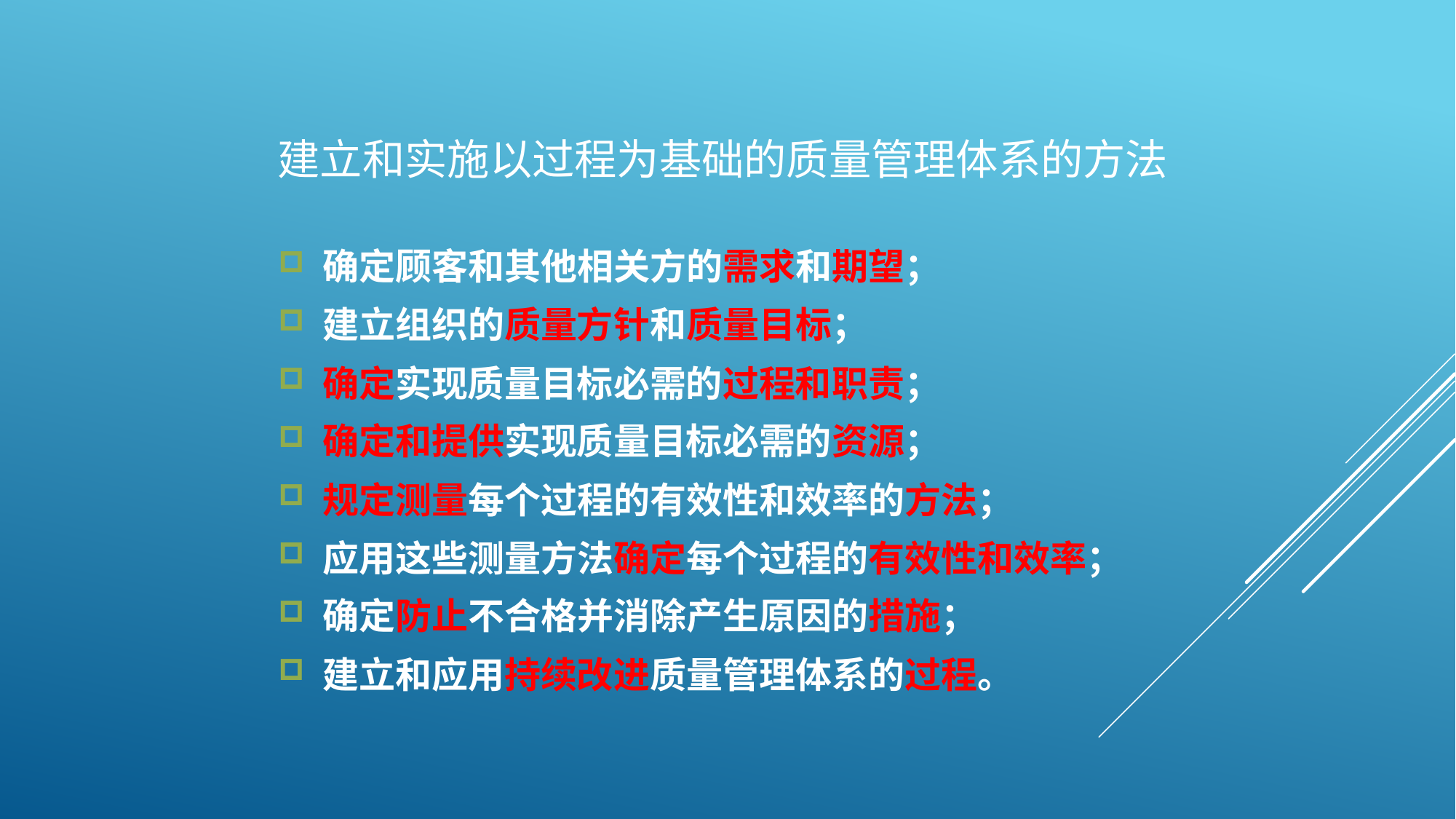

建立和实施以过程为基础的质量管理体系的方法
 确定顾客和其他相关方的需求和期望；
 建立组织的质量方针和质量目标；
 确定实现质量目标必需的过程和职责；
 确定和提供实现质量目标必需的资源；
 规定测量每个过程的有效性和效率的方法；
 应用这些测量方法确定每个过程的有效性和效率；
 确定防止不合格并消除产生原因的措施；
 建立和应用持续改进质量管理体系的过程。